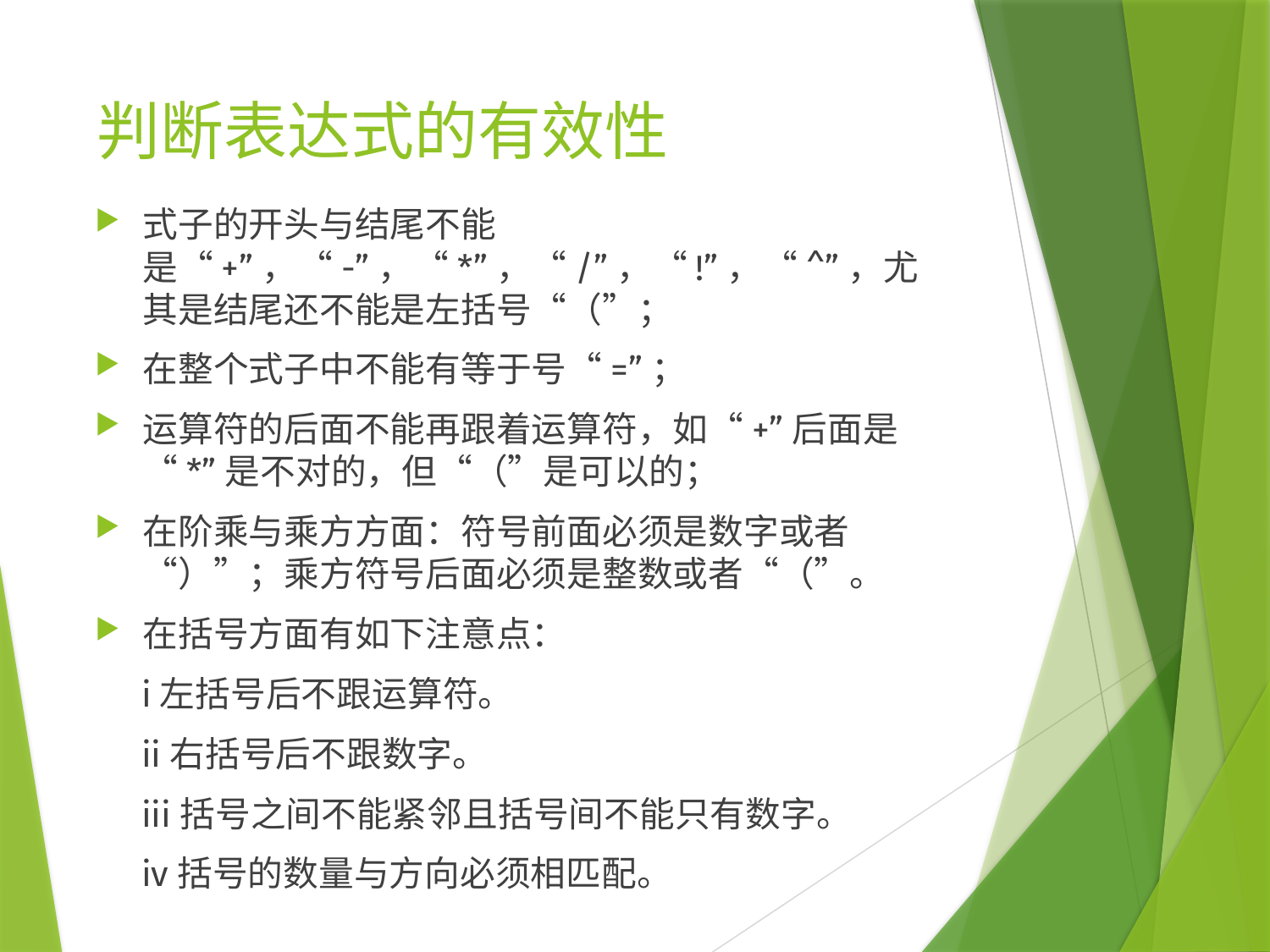

# 判断表达式的有效性
式子的开头与结尾不能是“+”，“-”，“*”，“/”，“!”，“^”，尤其是结尾还不能是左括号“（”；
在整个式子中不能有等于号“=”；
运算符的后面不能再跟着运算符，如“+”后面是“*”是不对的，但“（”是可以的；
在阶乘与乘方方面：符号前面必须是数字或者“）”；乘方符号后面必须是整数或者“（”。
在括号方面有如下注意点：
     i左括号后不跟运算符。
     ii右括号后不跟数字。
     iii括号之间不能紧邻且括号间不能只有数字。
     iv括号的数量与方向必须相匹配。